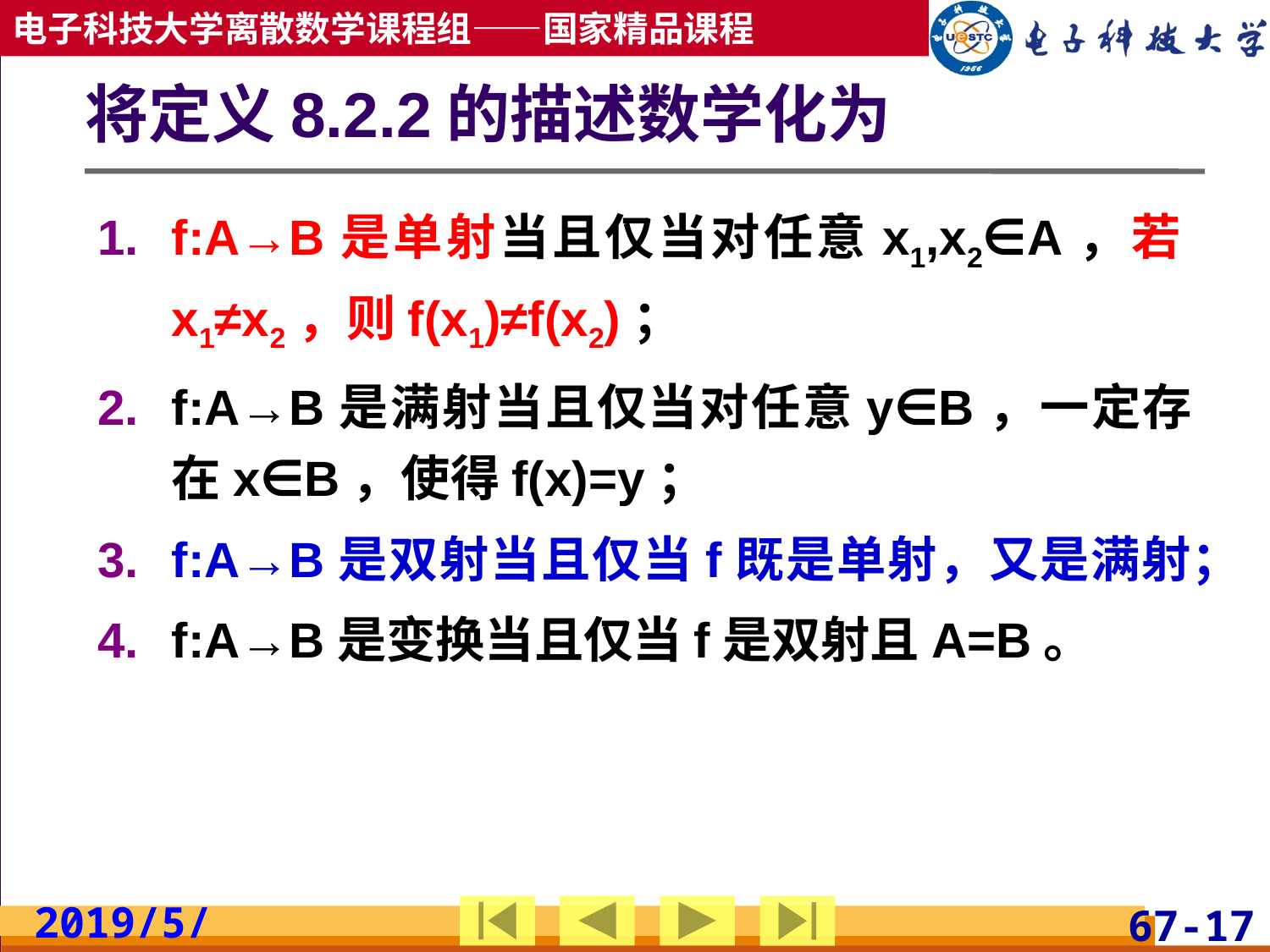

# 将定义8.2.2的描述数学化为
f:A→B是单射当且仅当对任意x1,x2∈A，若x1≠x2，则f(x1)≠f(x2)；
f:A→B是满射当且仅当对任意y∈B，一定存在x∈B，使得f(x)=y；
f:A→B是双射当且仅当f既是单射，又是满射；
f:A→B是变换当且仅当f是双射且A=B。
2019/5/8